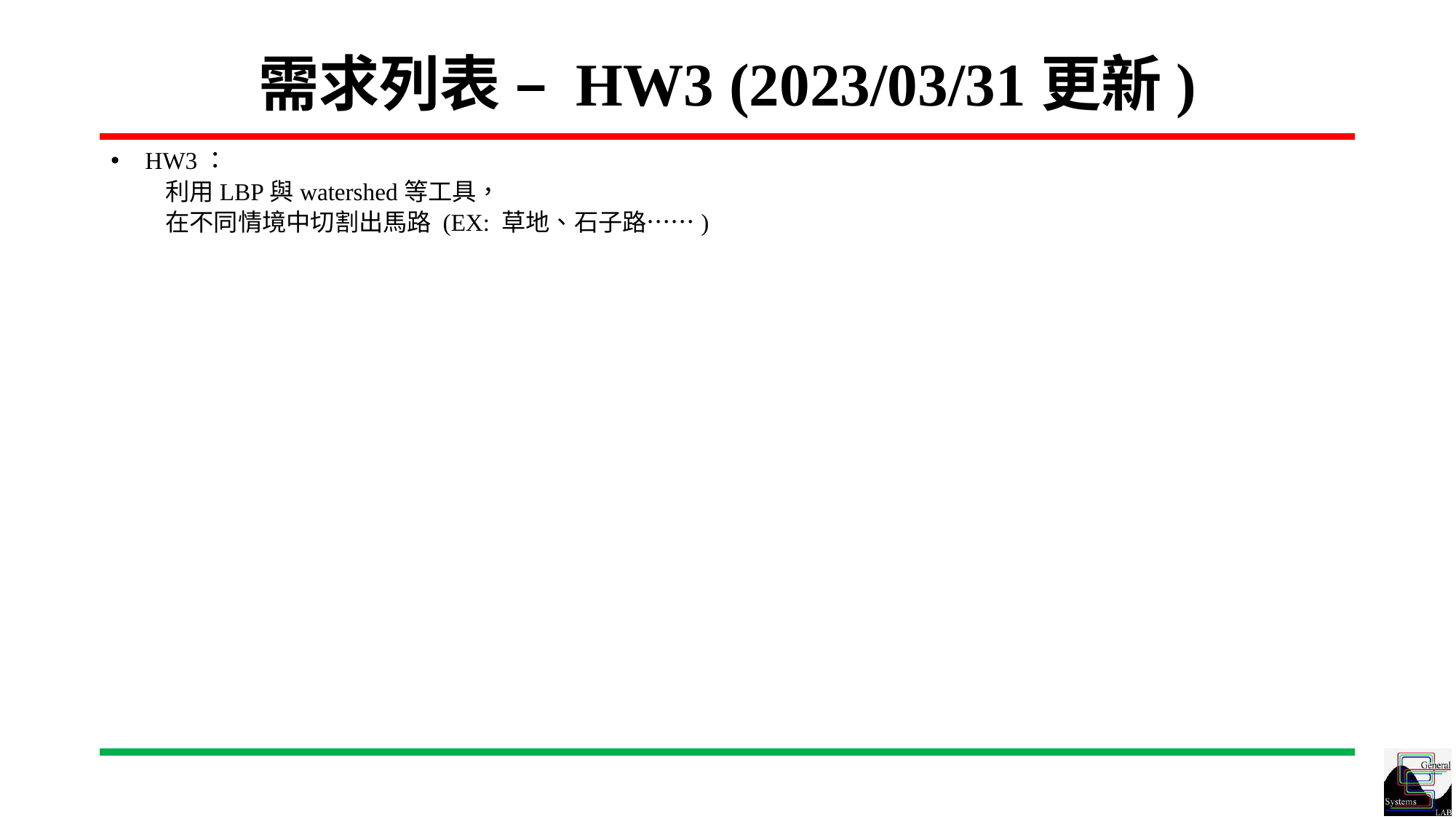

# 需求列表 – HW3 (2023/03/31更新)
HW3：
利用LBP與watershed等工具，
在不同情境中切割出馬路 (EX: 草地、石子路……)